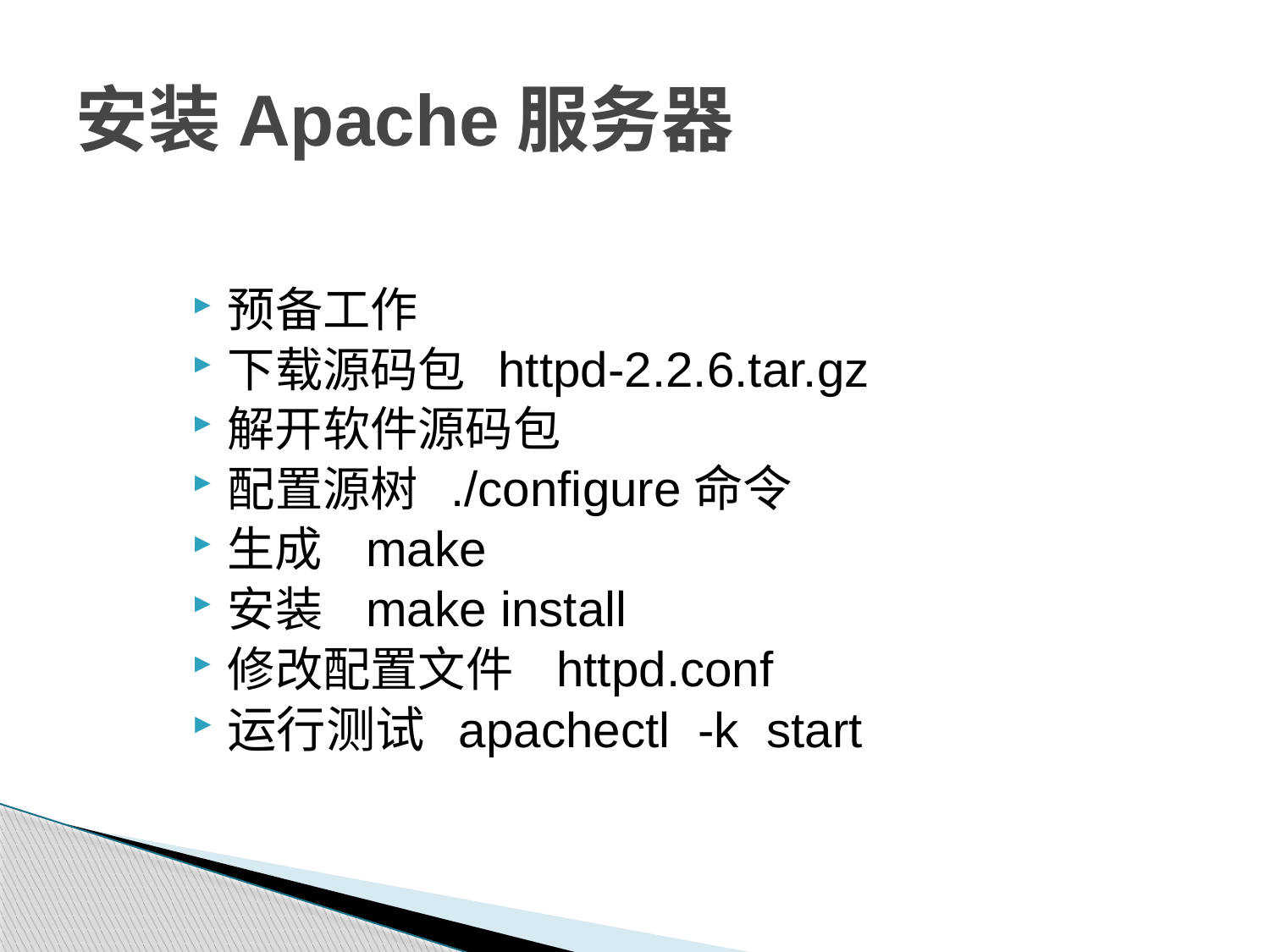

# 安装Apache服务器
预备工作
下载源码包  httpd-2.2.6.tar.gz
解开软件源码包
配置源树  ./configure命令
生成   make
安装   make install
修改配置文件   httpd.conf
运行测试  apachectl  -k  start